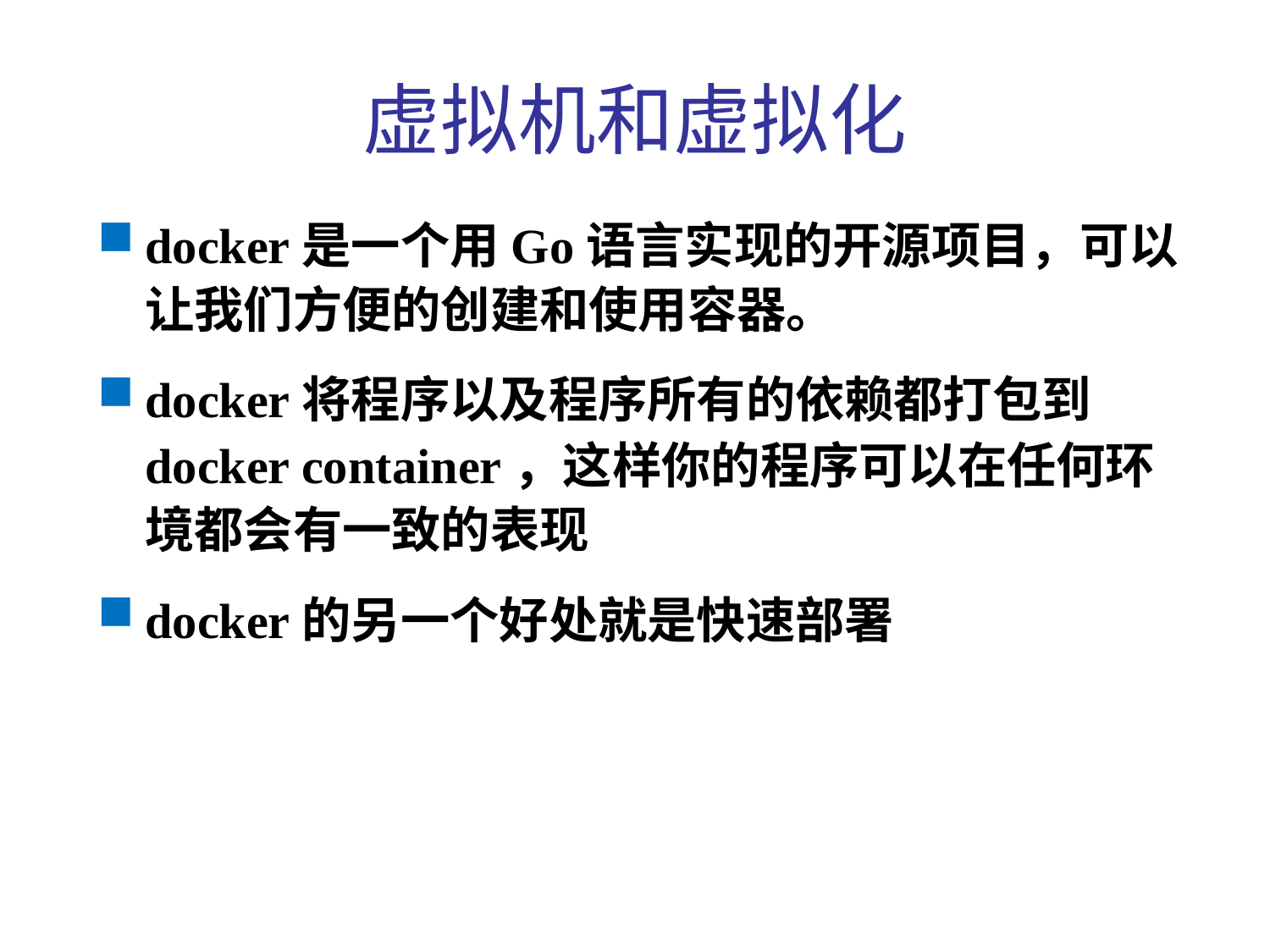

# 虚拟机和虚拟化

docker是一个用Go语言实现的开源项目，可以让我们方便的创建和使用容器。
docker将程序以及程序所有的依赖都打包到docker container，这样你的程序可以在任何环境都会有一致的表现
docker的另一个好处就是快速部署